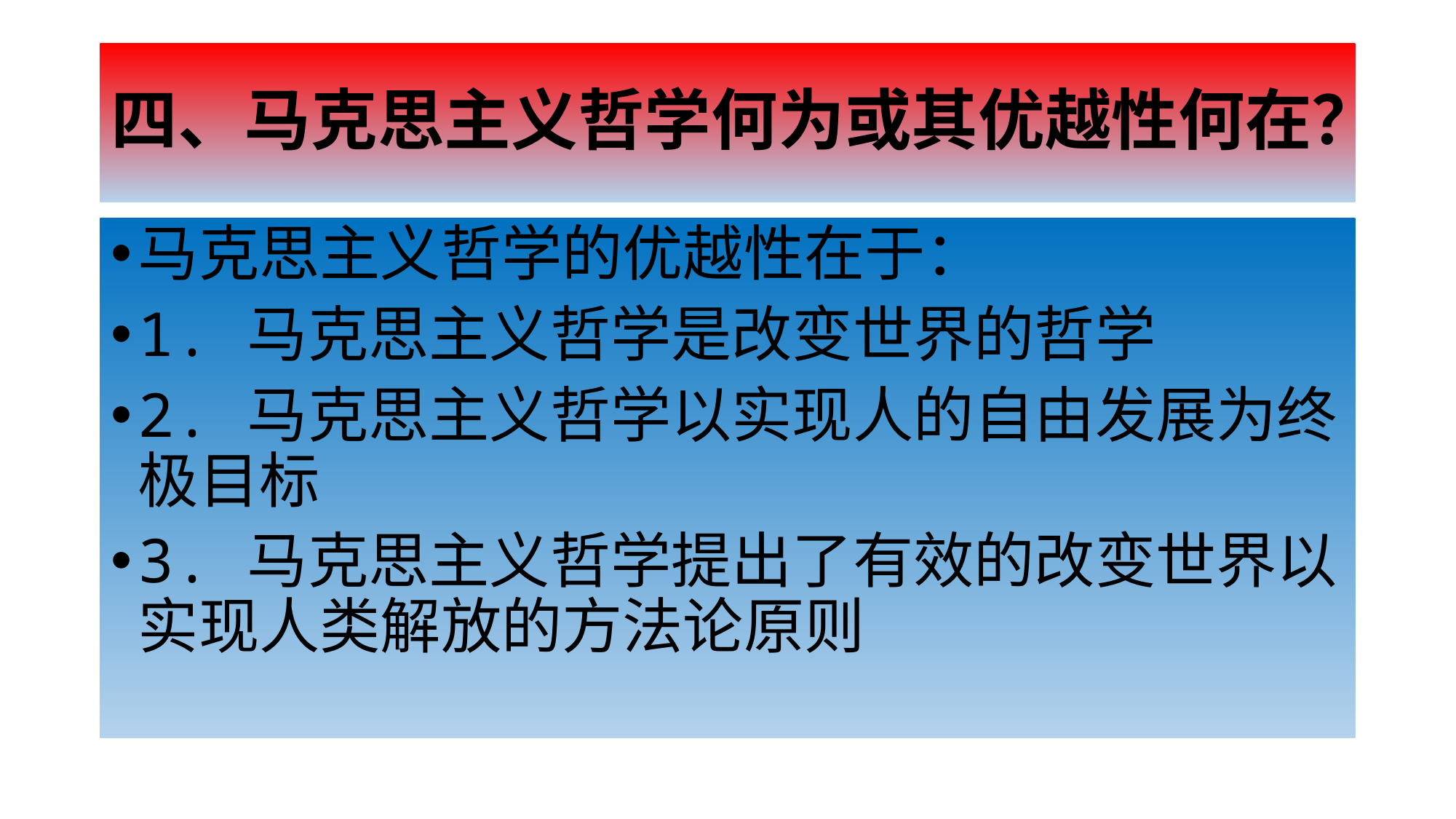

# 四、马克思主义哲学何为或其优越性何在？
马克思主义哲学的优越性在于：
1.	马克思主义哲学是改变世界的哲学
2.	马克思主义哲学以实现人的自由发展为终极目标
3.	马克思主义哲学提出了有效的改变世界以实现人类解放的方法论原则